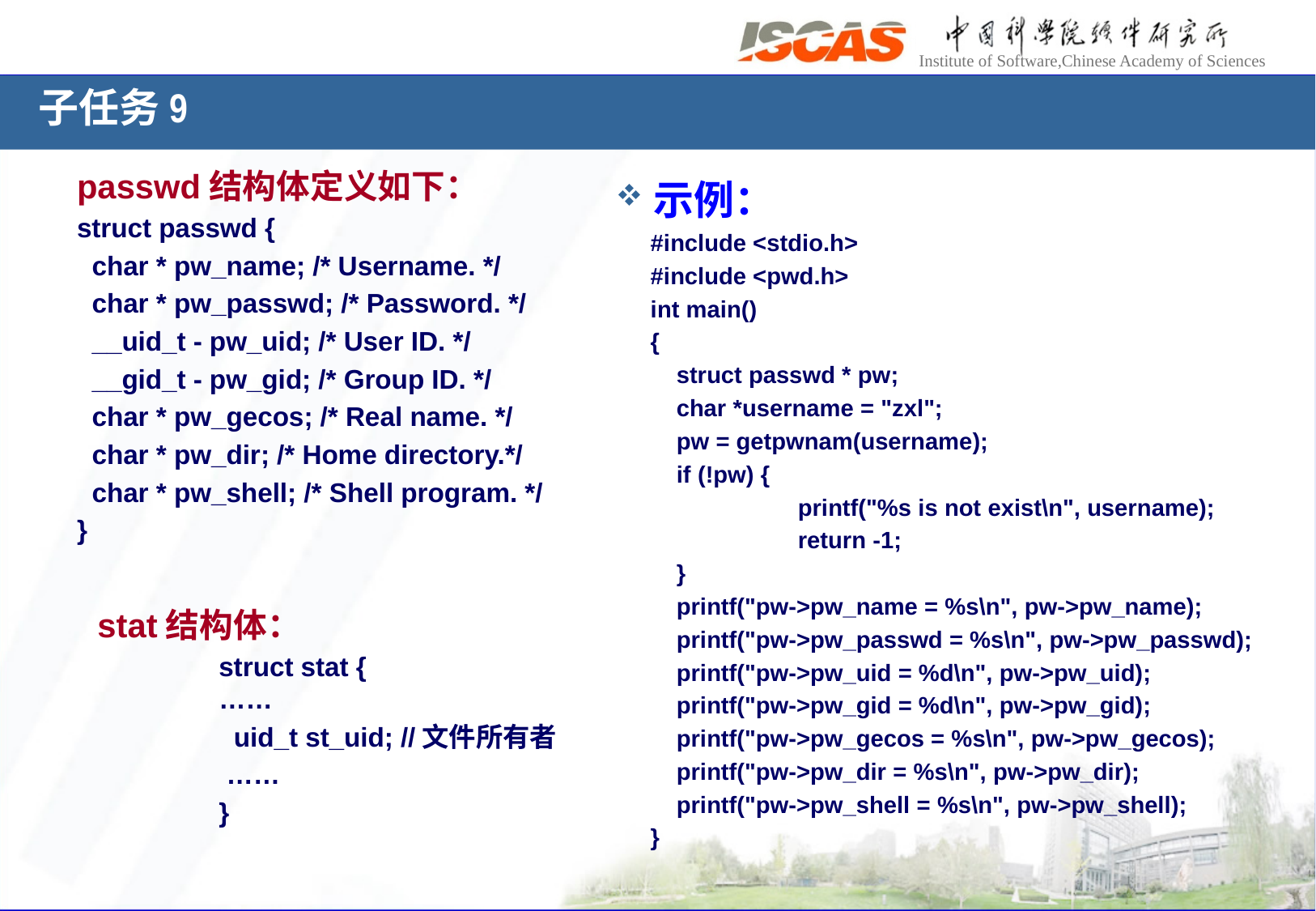

子任务9
passwd结构体定义如下：
struct passwd {
  char * pw_name; /* Username. */
  char * pw_passwd; /* Password. */
  __uid_t - pw_uid; /* User ID. */
  __gid_t - pw_gid; /* Group ID. */
  char * pw_gecos; /* Real name. */
  char * pw_dir; /* Home directory.*/
  char * pw_shell; /* Shell program. */
}
示例：
#include <stdio.h>
#include <pwd.h>
int main()
{
	struct passwd * pw;
	char *username = "zxl";
	pw = getpwnam(username);
	if (!pw) {
		printf("%s is not exist\n", username);
		return -1;
	}
	printf("pw->pw_name = %s\n", pw->pw_name);
	printf("pw->pw_passwd = %s\n", pw->pw_passwd);
	printf("pw->pw_uid = %d\n", pw->pw_uid);
	printf("pw->pw_gid = %d\n", pw->pw_gid);
	printf("pw->pw_gecos = %s\n", pw->pw_gecos);
	printf("pw->pw_dir = %s\n", pw->pw_dir);
	printf("pw->pw_shell = %s\n", pw->pw_shell);
}
stat结构体：
	struct stat {
	……
	  uid_t st_uid; //文件所有者
 	 ……
	}